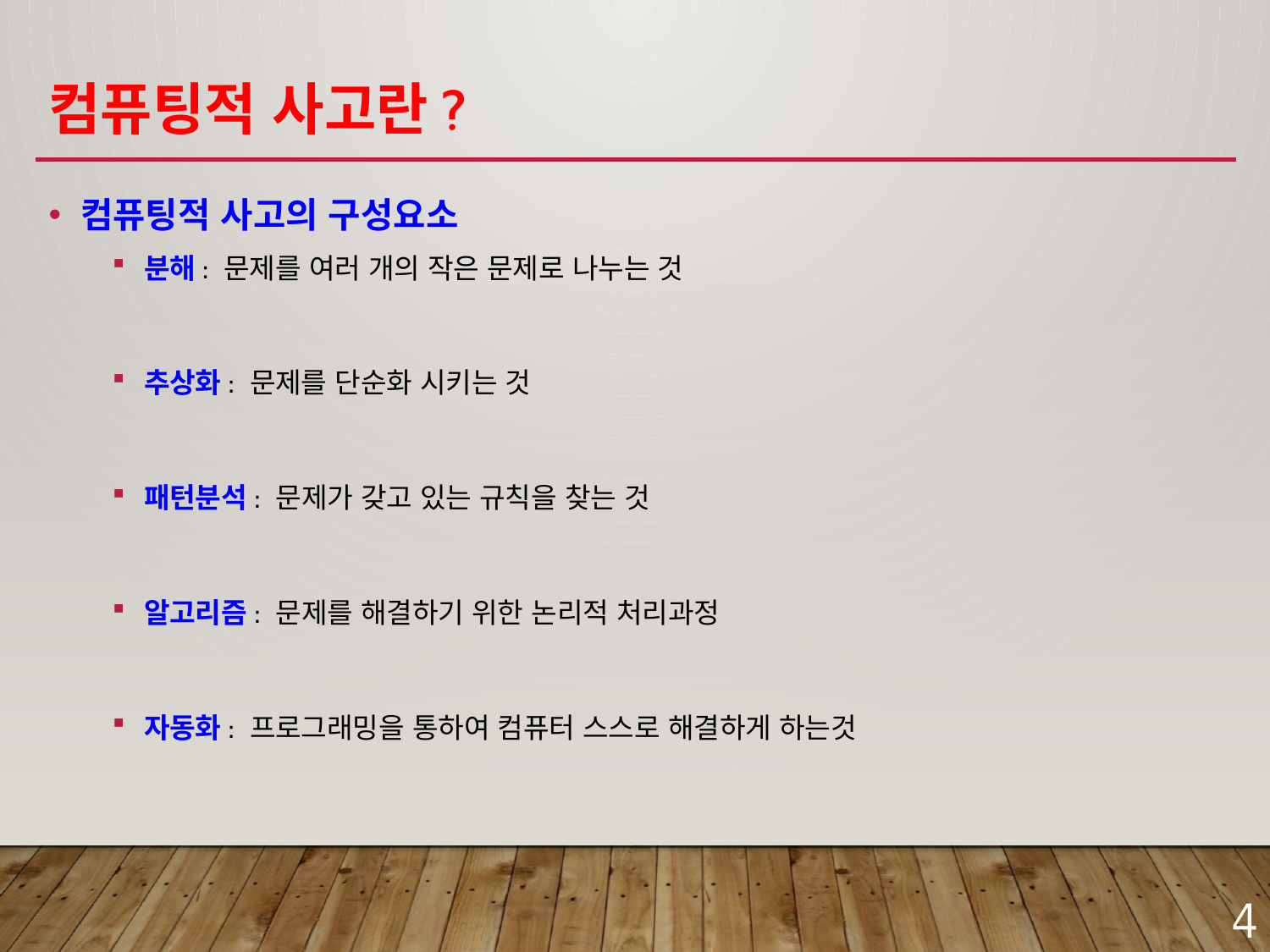

# 컴퓨팅적 사고란?
컴퓨팅적 사고의 구성요소
분해: 문제를 여러 개의 작은 문제로 나누는 것

추상화: 문제를 단순화 시키는 것

패턴분석: 문제가 갖고 있는 규칙을 찾는 것

알고리즘: 문제를 해결하기 위한 논리적 처리과정

자동화: 프로그래밍을 통하여 컴퓨터 스스로 해결하게 하는것